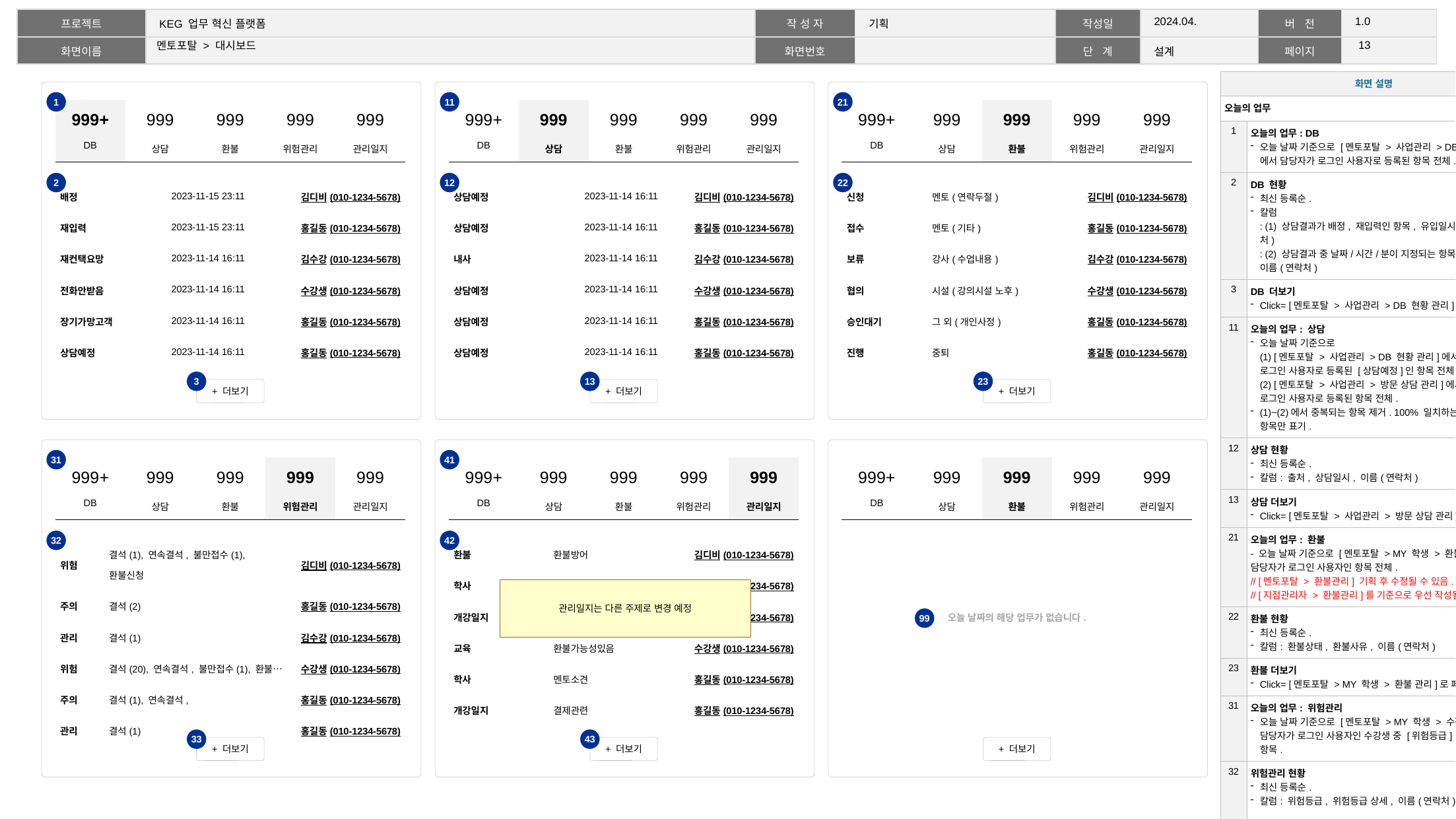

13
# 멘토포탈 > 대시보드
| 화면 설명 |  |
| --- | --- |
| 오늘의 업무 |  |
| 1 | 오늘의 업무: DB 오늘 날짜 기준으로 [멘토포탈 > 사업관리 > DB 현황 관리]에서 담당자가 로그인 사용자로 등록된 항목 전체. |
| 2 | DB 현황 최신 등록순. 칼럼 : (1) 상담결과가 배정, 재입력인 항목, 유입일시, 이름(연락처) : (2) 상담결과 중 날짜/시간/분이 지정되는 항목, 유입일시, 이름(연락처) |
| 3 | DB 더보기 Click= [멘토포탈 > 사업관리 > DB 현황 관리]로 페이지 이동. |
| 11 | 오늘의 업무: 상담 오늘 날짜 기준으로 (1) [멘토포탈 > 사업관리 > DB 현황 관리]에서 담당자가 로그인 사용자로 등록된 [상담예정]인 항목 전체. (2) [멘토포탈 > 사업관리 > 방문 상담 관리]에서 담당자가 로그인 사용자로 등록된 항목 전체. (1)~(2)에서 중복되는 항목 제거. 100% 일치하는 경우 (2)번 항목만 표기. |
| 12 | 상담 현황 최신 등록순. 칼럼: 출처, 상담일시, 이름(연락처) |
| 13 | 상담 더보기 Click= [멘토포탈 > 사업관리 > 방문 상담 관리]로 페이지 이동. |
| 21 | 오늘의 업무: 환불 - 오늘 날짜 기준으로 [멘토포탈 > MY 학생 > 환불 관리]에서 담당자가 로그인 사용자인 항목 전체. // [멘토포탈 > 환불관리] 기획 후 수정될 수 있음. // [지점관리자 > 환불관리]를 기준으로 우선 작성됨. |
| 22 | 환불 현황 최신 등록순. 칼럼: 환불상태, 환불사유, 이름(연락처) |
| 23 | 환불 더보기 Click= [멘토포탈 > MY 학생 > 환불 관리]로 페이지 이동. |
| 31 | 오늘의 업무: 위험관리 오늘 날짜 기준으로 [멘토포탈 > MY 학생 > 수강생관리]에서 담당자가 로그인 사용자인 수강생 중 [위험등급] 값이 존재하는 항목. |
| 32 | 위험관리 현황 최신 등록순. 칼럼: 위험등급, 위험등급 상세, 이름(연락처) ※ 위험등급 상세 > [지점 > 수강생 > 수강생 관리]의 내역. > 해당하는 경우에 대해 표기. > 결석(횟수), 연속결석 여부, 불만접수(횟수), 환불신청 여부 |
| 33 | 위험관리 더보기 Click= [멘토포탈 > MY 학생 > 수강생 관리]로 페이지 이동. |
| 41 | 오늘의 업무: 관리일지 오늘 날짜 기준으로 [멘토포탈 > MY 관리 > 일지정보]에서 담당자가 로그인 사용자인 일지. |
| 42 | 관리일지 현황 최신 등록순. 칼럼: 일지구분, 면담결과/상태, 이름(연락처) |
| 43 | 관리일지 더보기 Click= [멘토포탈 > MY 관리 > 일지정보]로 페이지 이동. |
| 99 | 오늘 날짜의 해당 업무가 없을 경우 안내 메시지 표기 |

1
11
21
| 999+ | 999 | 999 | 999 | 999 |
| --- | --- | --- | --- | --- |
| DB | 상담 | 환불 | 위험관리 | 관리일지 |
| 999+ | 999 | 999 | 999 | 999 |
| --- | --- | --- | --- | --- |
| DB | 상담 | 환불 | 위험관리 | 관리일지 |
| 999+ | 999 | 999 | 999 | 999 |
| --- | --- | --- | --- | --- |
| DB | 상담 | 환불 | 위험관리 | 관리일지 |
2
12
22
| 배정 | 2023-11-15 23:11 | 김디비(010-1234-5678) |
| --- | --- | --- |
| 재입력 | 2023-11-15 23:11 | 홍길동(010-1234-5678) |
| 재컨택요망 | 2023-11-14 16:11 | 김수강(010-1234-5678) |
| 전화안받음 | 2023-11-14 16:11 | 수강생(010-1234-5678) |
| 장기가망고객 | 2023-11-14 16:11 | 홍길동(010-1234-5678) |
| 상담예정 | 2023-11-14 16:11 | 홍길동(010-1234-5678) |
| 상담예정 | 2023-11-14 16:11 | 김디비(010-1234-5678) |
| --- | --- | --- |
| 상담예정 | 2023-11-14 16:11 | 홍길동(010-1234-5678) |
| 내사 | 2023-11-14 16:11 | 김수강(010-1234-5678) |
| 상담예정 | 2023-11-14 16:11 | 수강생(010-1234-5678) |
| 상담예정 | 2023-11-14 16:11 | 홍길동(010-1234-5678) |
| 상담예정 | 2023-11-14 16:11 | 홍길동(010-1234-5678) |
| 신청 | 멘토(연락두절) | 김디비(010-1234-5678) |
| --- | --- | --- |
| 접수 | 멘토(기타) | 홍길동(010-1234-5678) |
| 보류 | 강사(수업내용) | 김수강(010-1234-5678) |
| 협의 | 시설(강의시설 노후) | 수강생(010-1234-5678) |
| 승인대기 | 그 외(개인사정) | 홍길동(010-1234-5678) |
| 진행 | 중퇴 | 홍길동(010-1234-5678) |
3
13
23
+ 더보기
+ 더보기
+ 더보기

31
41
| 999+ | 999 | 999 | 999 | 999 |
| --- | --- | --- | --- | --- |
| DB | 상담 | 환불 | 위험관리 | 관리일지 |
| 999+ | 999 | 999 | 999 | 999 |
| --- | --- | --- | --- | --- |
| DB | 상담 | 환불 | 위험관리 | 관리일지 |
| 999+ | 999 | 999 | 999 | 999 |
| --- | --- | --- | --- | --- |
| DB | 상담 | 환불 | 위험관리 | 관리일지 |
32
42
| 위험 | 결석(1), 연속결석, 불만접수(1), 환불신청 | 김디비(010-1234-5678) |
| --- | --- | --- |
| 주의 | 결석(2) | 홍길동(010-1234-5678) |
| 관리 | 결석(1) | 김수강(010-1234-5678) |
| 위험 | 결석(20), 연속결석, 불만접수(1), 환불… | 수강생(010-1234-5678) |
| 주의 | 결석(1), 연속결석, | 홍길동(010-1234-5678) |
| 관리 | 결석(1) | 홍길동(010-1234-5678) |
| 환불 | 환불방어 | 김디비(010-1234-5678) |
| --- | --- | --- |
| 학사 | 양호 | 홍길동(010-1234-5678) |
| 개강일지 | 배정안내 | 김수강(010-1234-5678) |
| 교육 | 환불가능성있음 | 수강생(010-1234-5678) |
| 학사 | 멘토소견 | 홍길동(010-1234-5678) |
| 개강일지 | 결제관련 | 홍길동(010-1234-5678) |
|  |  |  |
| --- | --- | --- |
|  |  |  |
| 오늘 날짜의 해당 업무가 없습니다. |  |  |
|  |  |  |
|  |  |  |
|  |  |  |
관리일지는 다른 주제로 변경 예정
99
33
43
+ 더보기
+ 더보기
+ 더보기